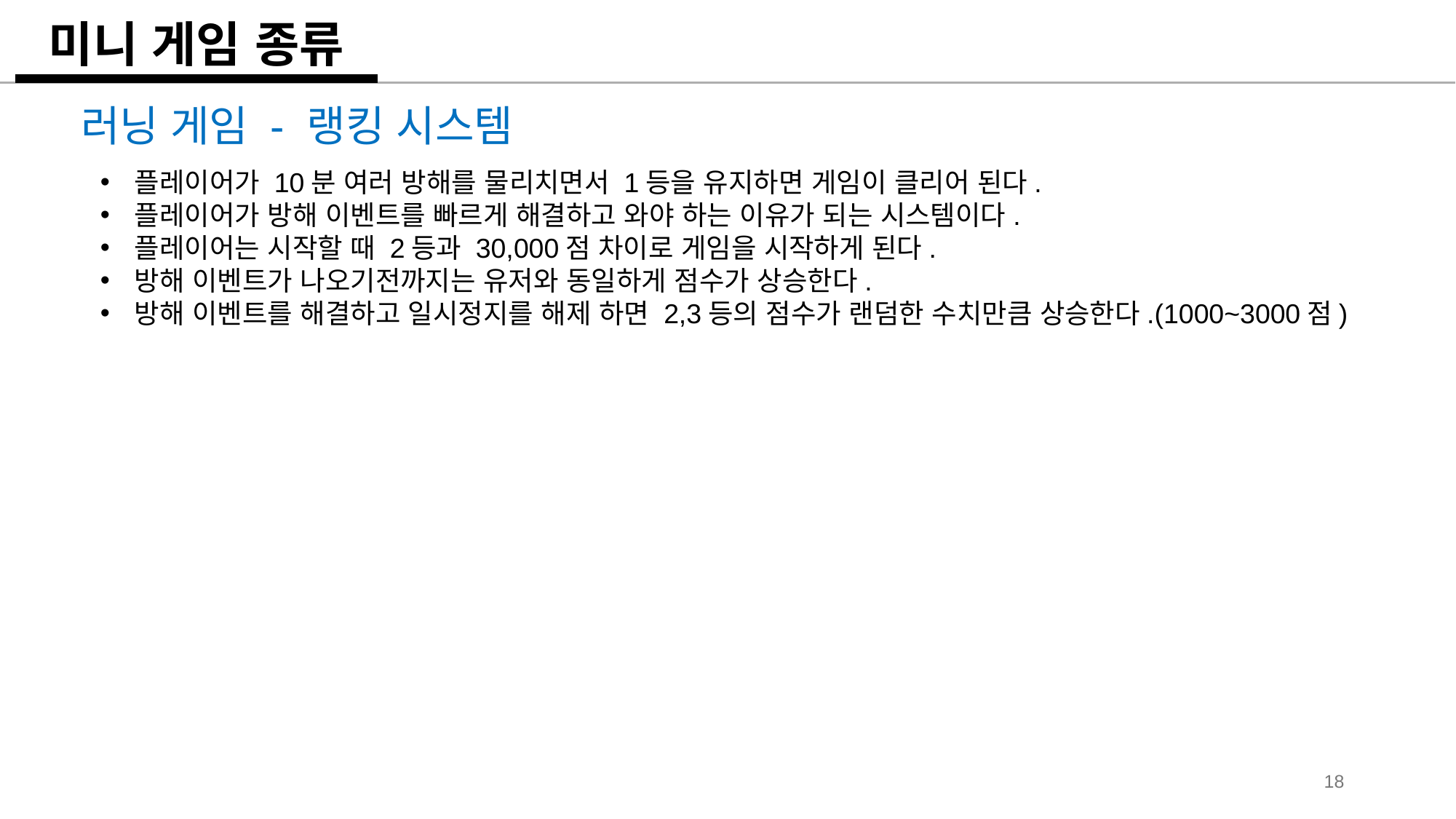

# 미니 게임 종류
러닝 게임 - 랭킹 시스템
플레이어가 10분 여러 방해를 물리치면서 1등을 유지하면 게임이 클리어 된다.
플레이어가 방해 이벤트를 빠르게 해결하고 와야 하는 이유가 되는 시스템이다.
플레이어는 시작할 때 2등과 30,000점 차이로 게임을 시작하게 된다.
방해 이벤트가 나오기전까지는 유저와 동일하게 점수가 상승한다.
방해 이벤트를 해결하고 일시정지를 해제 하면 2,3등의 점수가 랜덤한 수치만큼 상승한다.(1000~3000점)
18